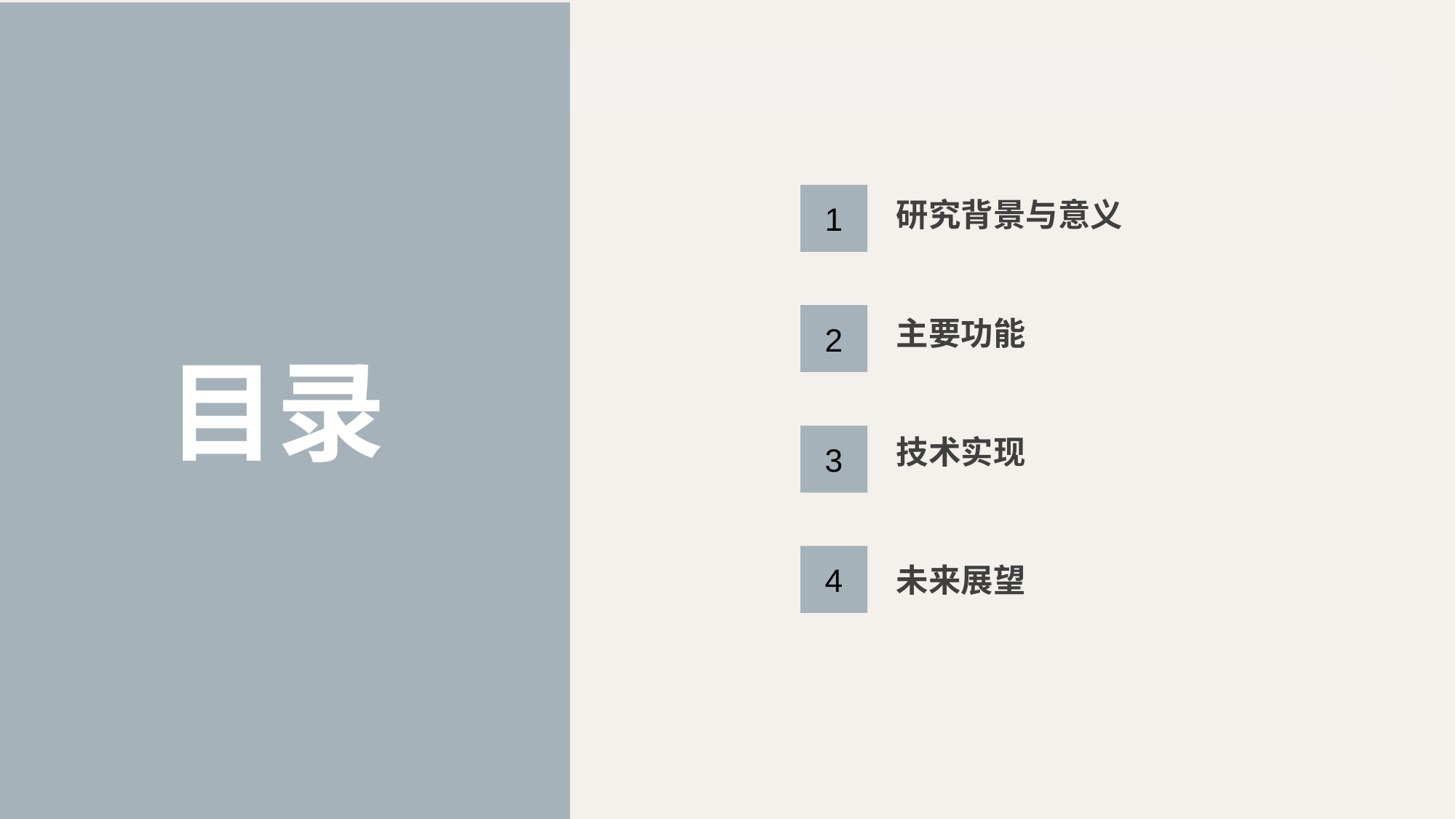

-
-
1
研究背景与意义
2
主要功能
目录
3
技术实现
4
未来展望